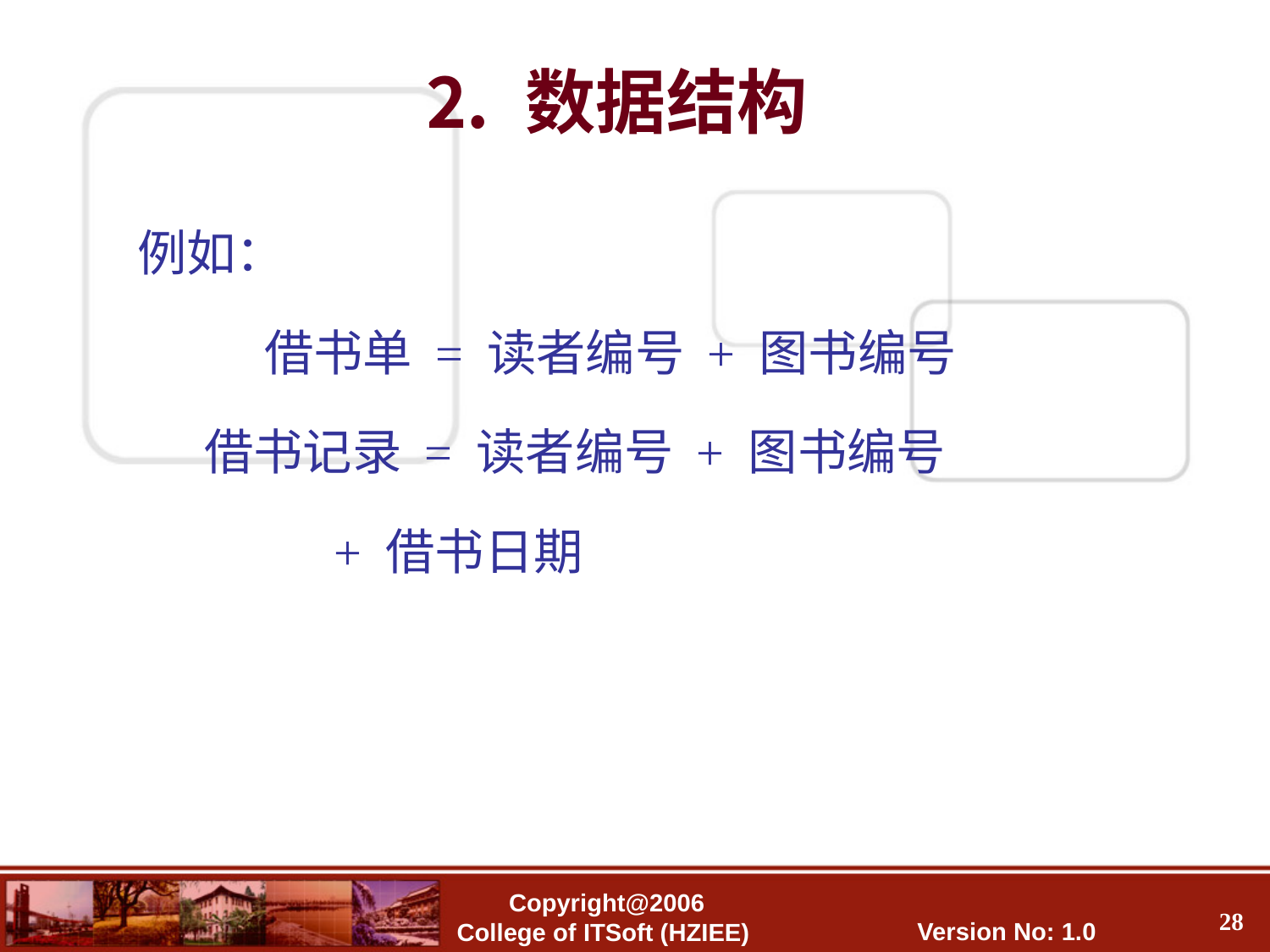

⒉ 数据结构
例如：
	借书单 = 读者编号 + 图书编号
     借书记录 = 读者编号 + 图书编号
                + 借书日期